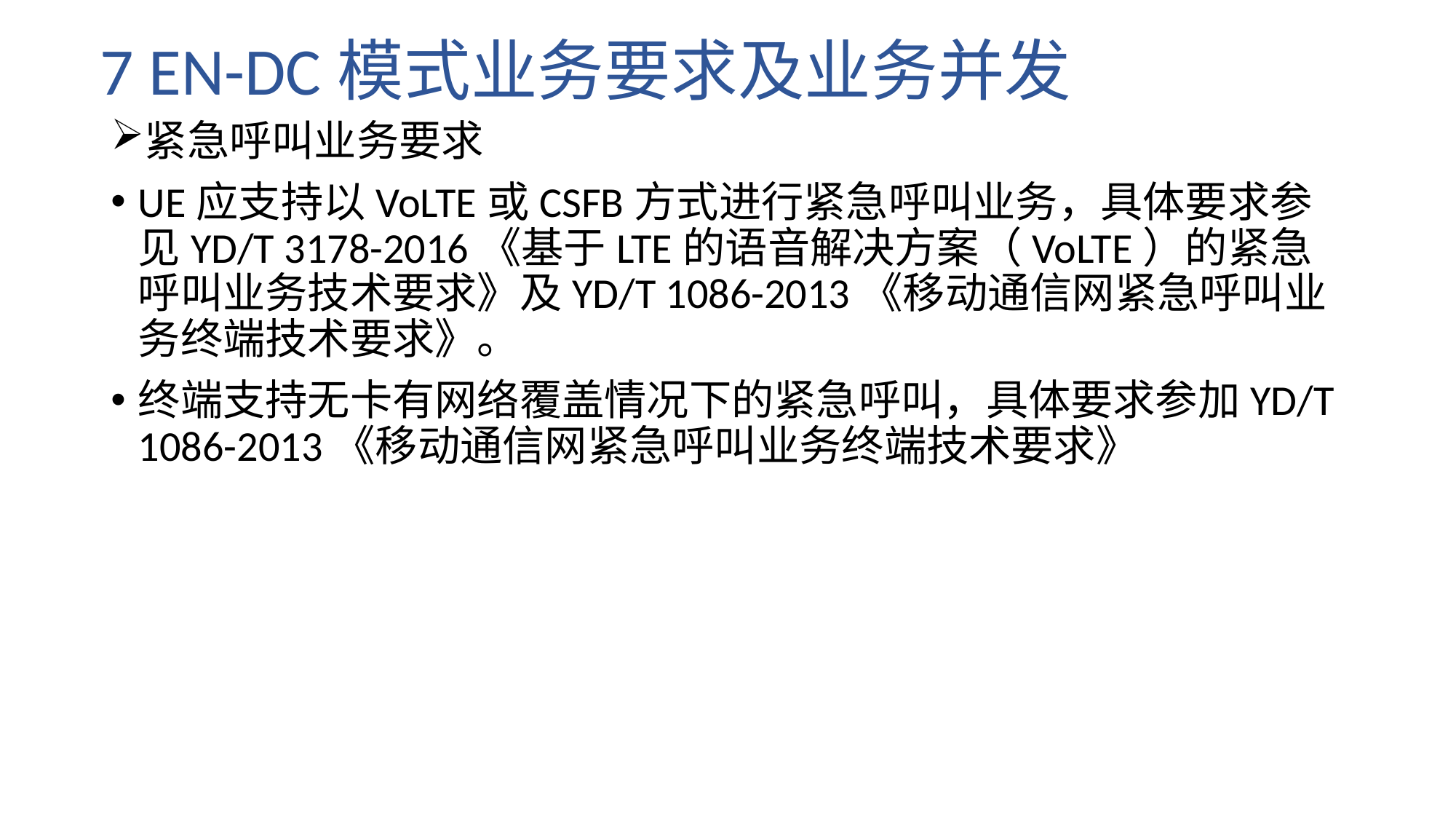

# 7 EN-DC模式业务要求及业务并发
紧急呼叫业务要求
UE应支持以VoLTE或CSFB方式进行紧急呼叫业务，具体要求参见YD/T 3178-2016《基于LTE的语音解决方案（VoLTE）的紧急呼叫业务技术要求》及YD/T 1086-2013《移动通信网紧急呼叫业务终端技术要求》。
终端支持无卡有网络覆盖情况下的紧急呼叫，具体要求参加YD/T 1086-2013《移动通信网紧急呼叫业务终端技术要求》